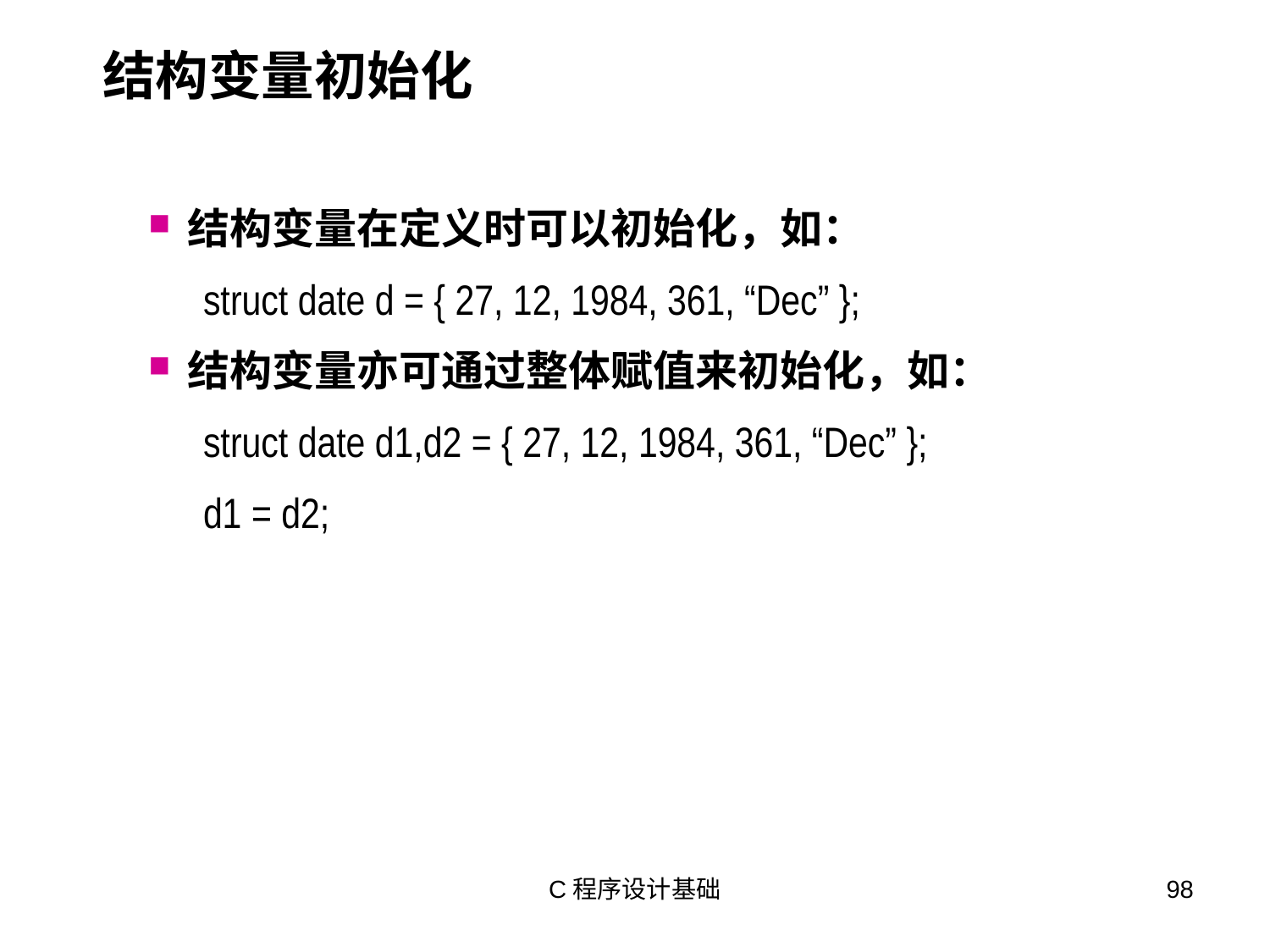

# 结构变量初始化
结构变量在定义时可以初始化，如：
struct date d = { 27, 12, 1984, 361, “Dec” };
结构变量亦可通过整体赋值来初始化，如：
struct date d1,d2 = { 27, 12, 1984, 361, “Dec” };
d1 = d2;
C程序设计基础
98